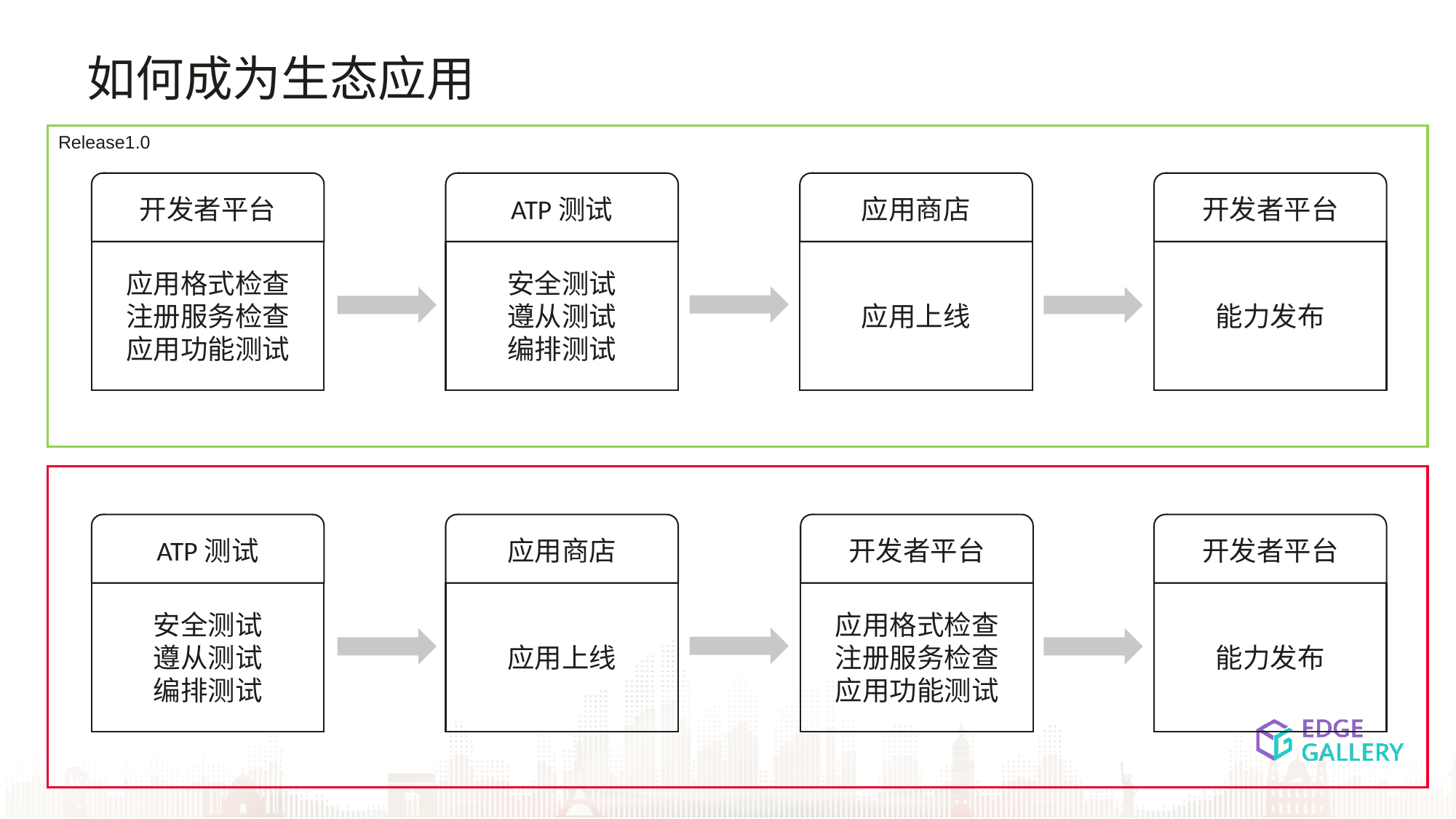

如何成为生态应用

Release1.0
开发者平台
应用格式检查
注册服务检查
应用功能测试
ATP测试
安全测试
遵从测试
编排测试
应用商店
应用上线
开发者平台
能力发布

ATP测试
安全测试
遵从测试
编排测试
应用商店
应用上线
开发者平台
应用格式检查
注册服务检查
应用功能测试
开发者平台
能力发布